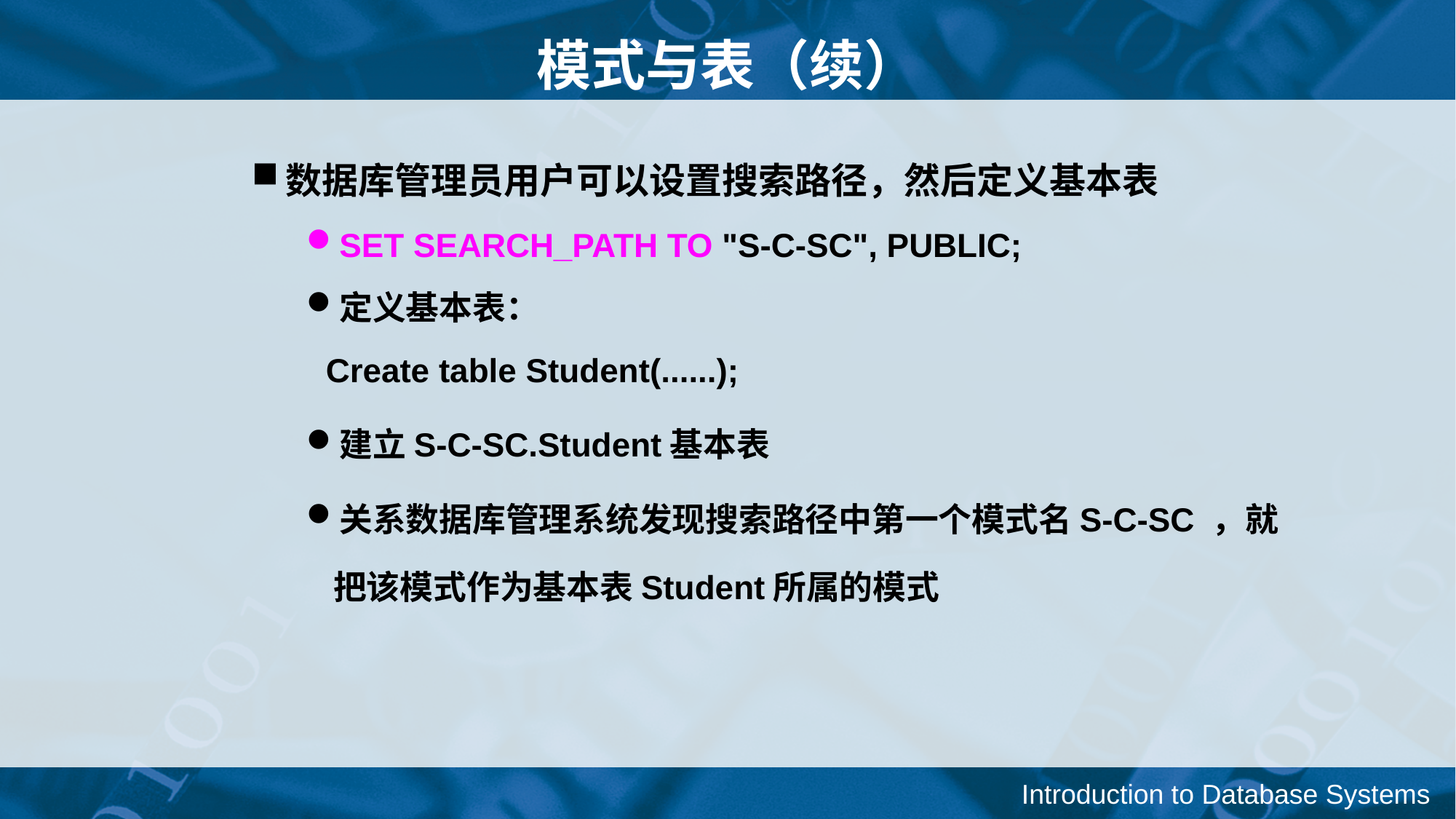

模式与表（续）
数据库管理员用户可以设置搜索路径，然后定义基本表
SET SEARCH_PATH TO "S-C-SC", PUBLIC;
定义基本表：
        Create table Student(......);
建立S-C-SC.Student基本表
关系数据库管理系统发现搜索路径中第一个模式名S-C-SC ，就把该模式作为基本表Student所属的模式